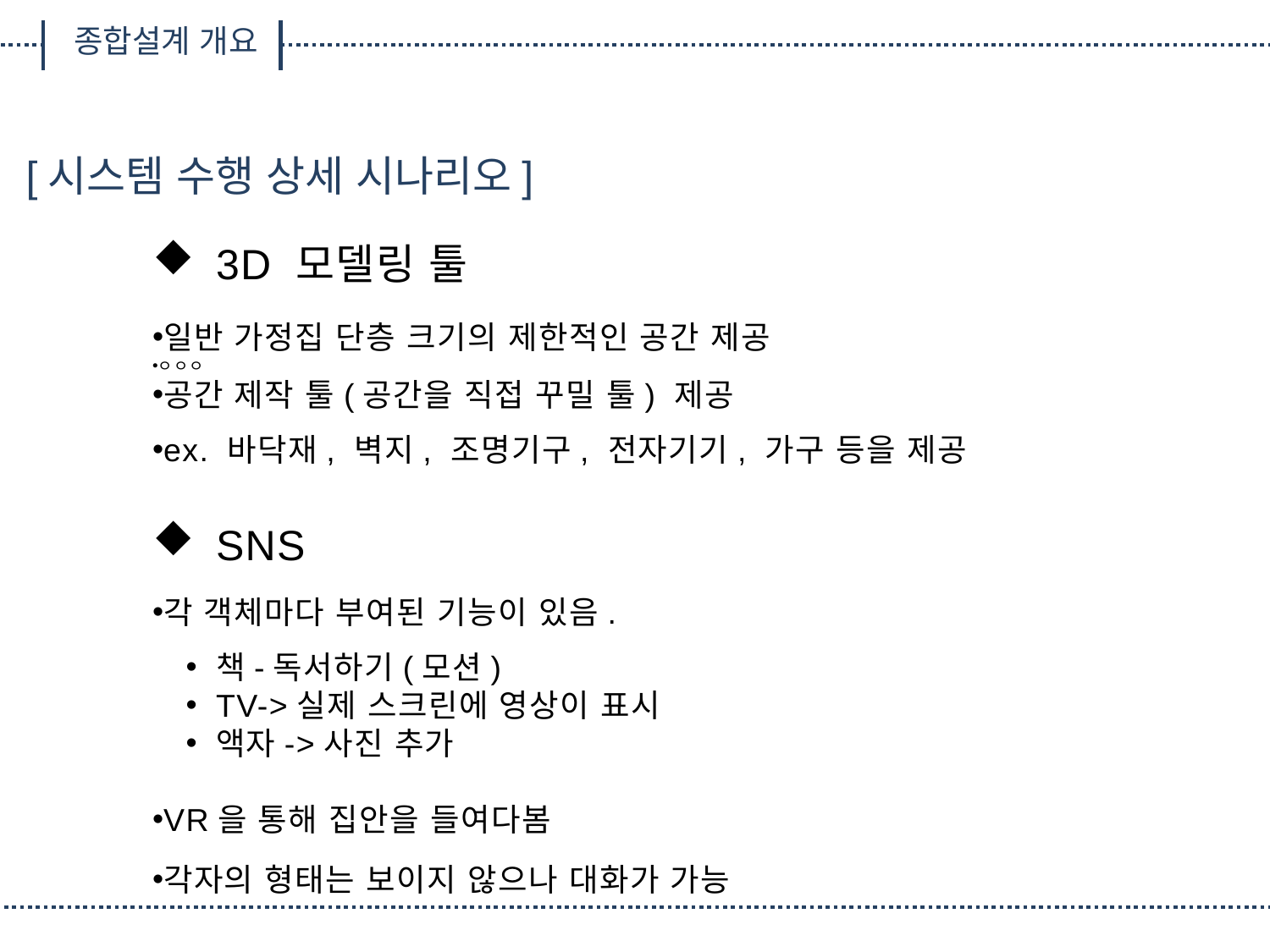

종합설계 개요
[시스템 수행 상세 시나리오]
3D 모델링 툴

일반 가정집 단층 크기의 제한적인 공간 제공
ㅇㅇㅇ
공간 제작 툴(공간을 직접 꾸밀 툴) 제공

ex. 바닥재, 벽지, 조명기구, 전자기기, 가구 등을 제공

SNS

각 객체마다 부여된 기능이 있음.

책-독서하기(모션)
TV->실제 스크린에 영상이 표시
액자->사진 추가

VR을 통해 집안을 들여다봄

각자의 형태는 보이지 않으나 대화가 가능